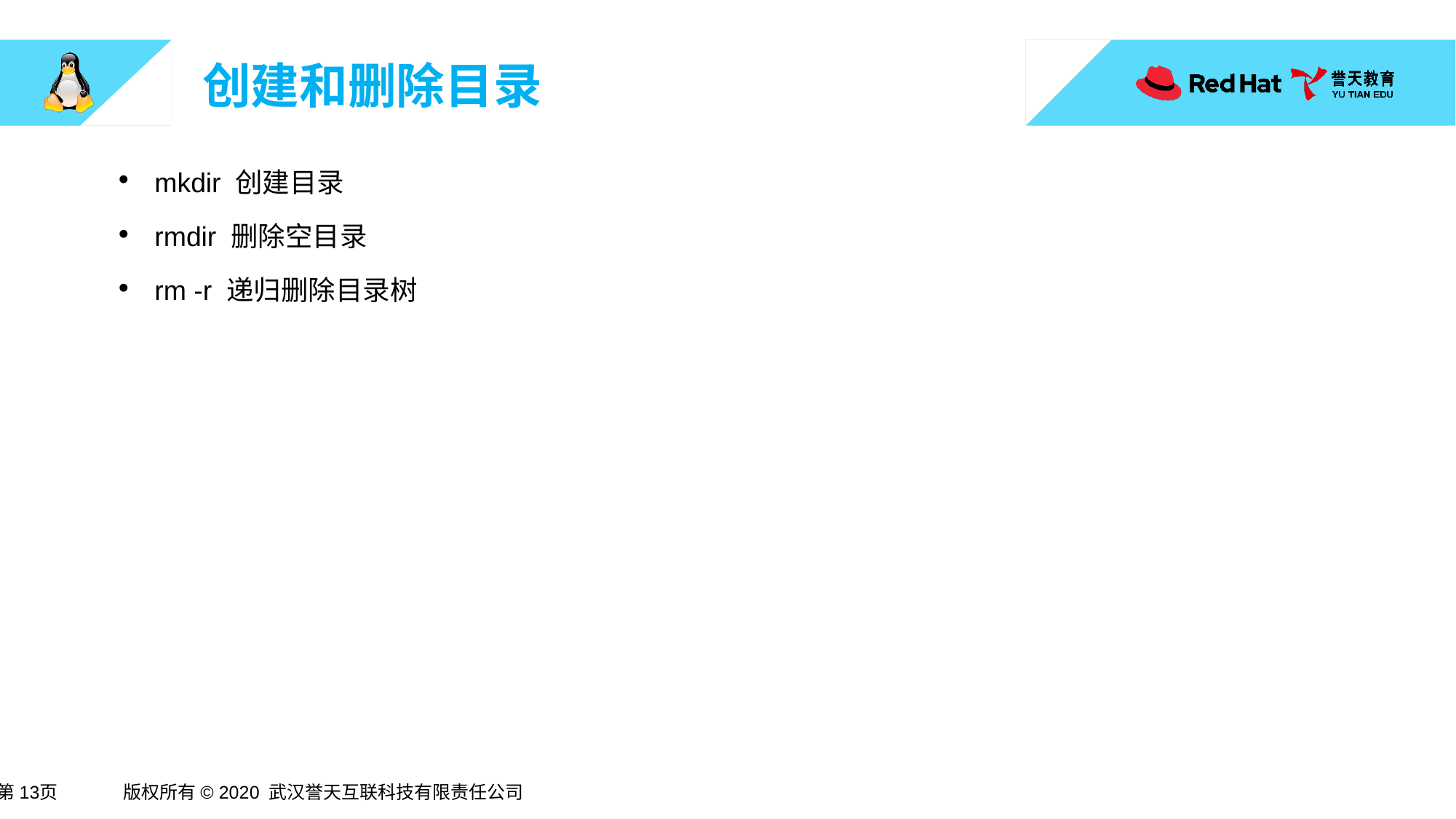

# 创建和删除目录
mkdir 创建目录
rmdir 删除空目录
rm -r 递归删除目录树
13